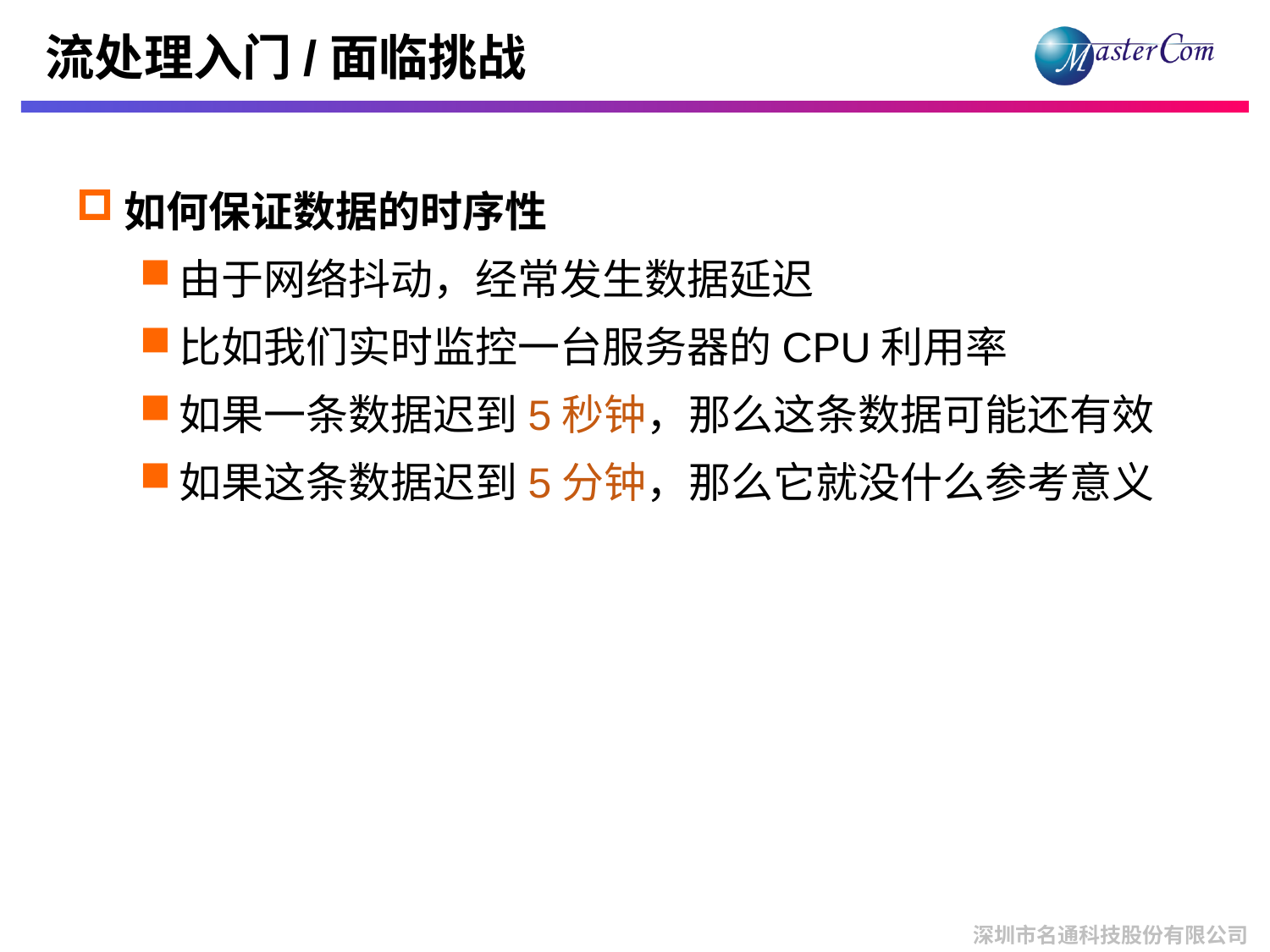

# 流处理入门/面临挑战
如何保证数据的时序性
由于网络抖动，经常发生数据延迟
比如我们实时监控一台服务器的CPU利用率
如果一条数据迟到5秒钟，那么这条数据可能还有效
如果这条数据迟到5分钟，那么它就没什么参考意义